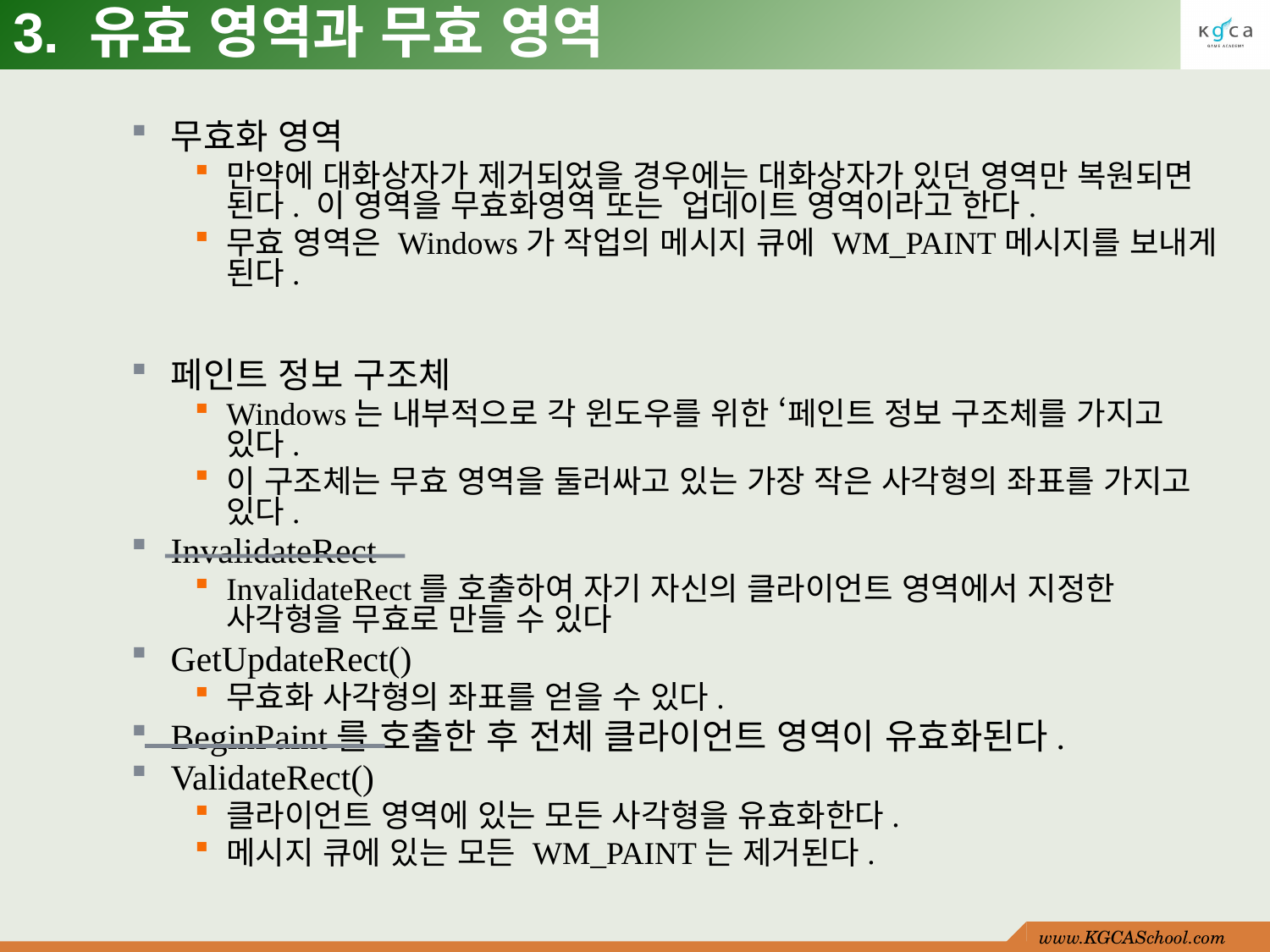

# 3. 유효 영역과 무효 영역
무효화 영역
만약에 대화상자가 제거되었을 경우에는 대화상자가 있던 영역만 복원되면 된다. 이 영역을 무효화영역 또는  업데이트 영역이라고 한다.
무효 영역은 Windows가 작업의 메시지 큐에 WM_PAINT메시지를 보내게 된다.

페인트 정보 구조체
Windows는 내부적으로 각 윈도우를 위한 ‘페인트 정보 구조체를 가지고 있다.
이 구조체는 무효 영역을 둘러싸고 있는 가장 작은 사각형의 좌표를 가지고 있다.
InvalidateRect
InvalidateRect를 호출하여 자기 자신의 클라이언트 영역에서 지정한 사각형을 무효로 만들 수 있다
GetUpdateRect()
무효화 사각형의 좌표를 얻을 수 있다.
BeginPaint를 호출한 후 전체 클라이언트 영역이 유효화된다.
ValidateRect()
클라이언트 영역에 있는 모든 사각형을 유효화한다.
메시지 큐에 있는 모든 WM_PAINT는 제거된다.